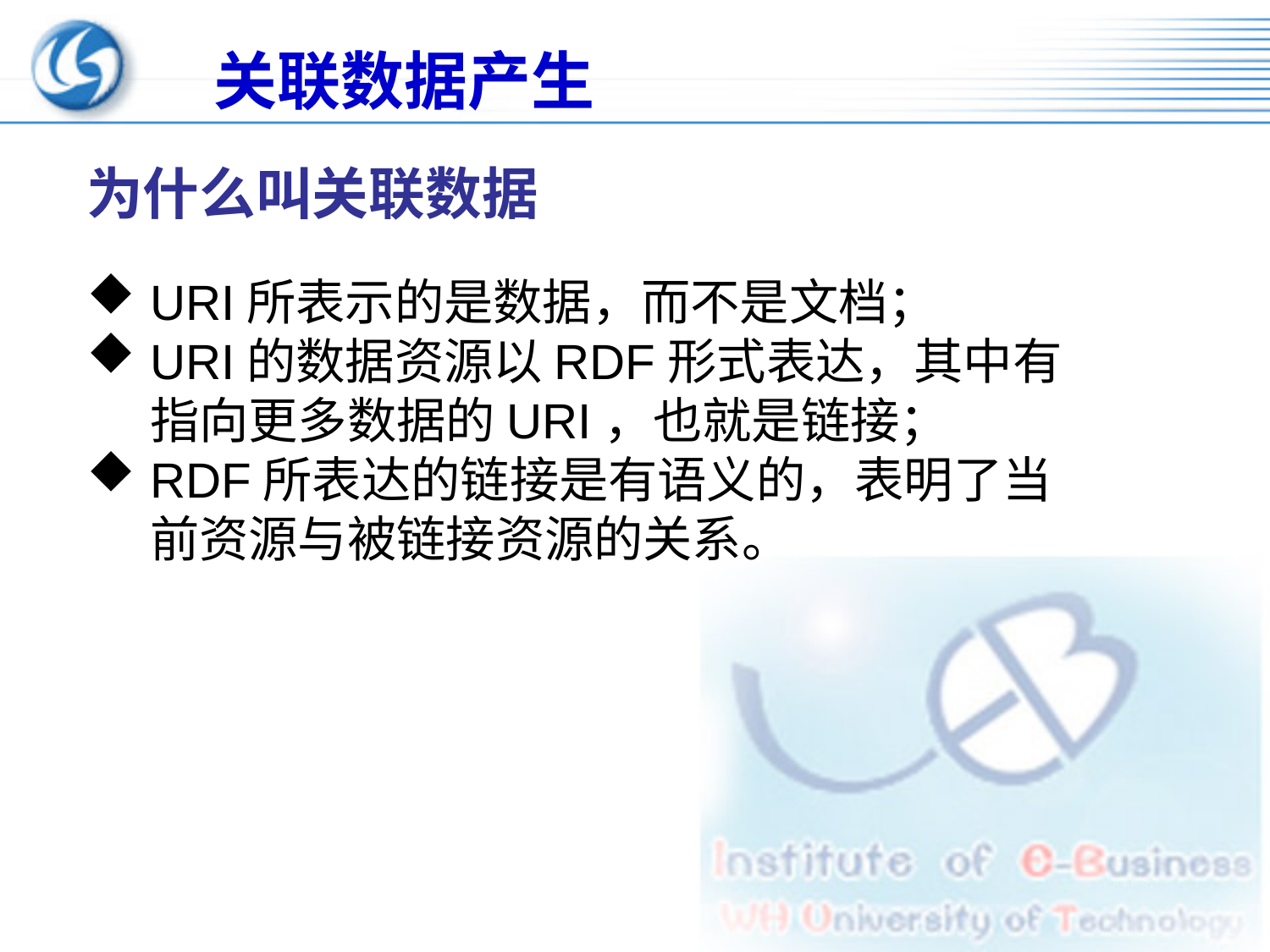

# 关联数据产生
为什么叫关联数据
URI所表示的是数据，而不是文档；
URI的数据资源以RDF形式表达，其中有指向更多数据的URI，也就是链接；
RDF所表达的链接是有语义的，表明了当前资源与被链接资源的关系。